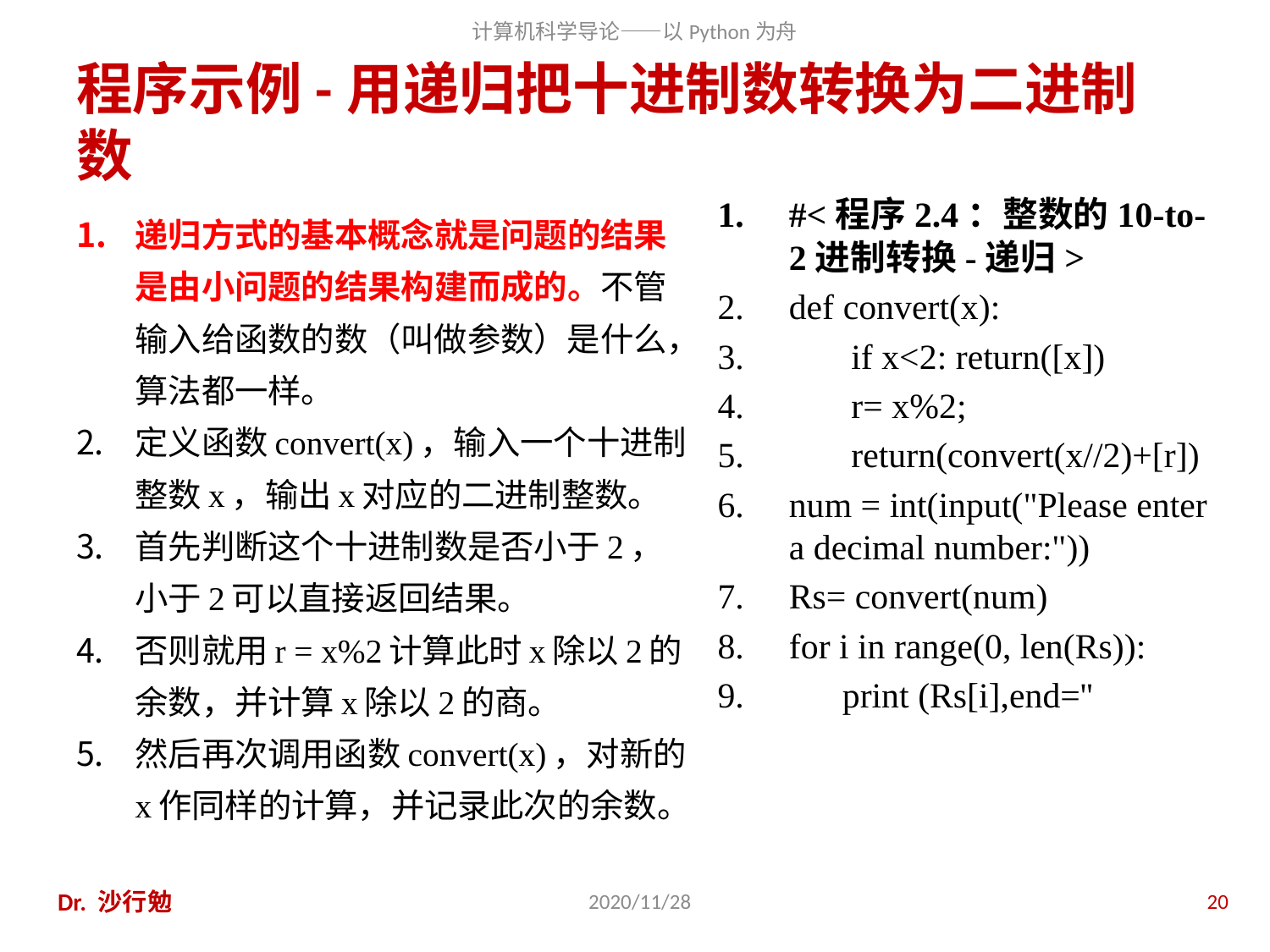

# 程序示例-用递归把十进制数转换为二进制数
#<程序2.4：整数的10-to-2进制转换-递归>
def convert(x):
       if x<2: return([x])
       r= x%2;
       return(convert(x//2)+[r])
num = int(input("Please enter a decimal number:"))
Rs= convert(num)
for i in range(0, len(Rs)):
      print (Rs[i],end=''
递归方式的基本概念就是问题的结果是由小问题的结果构建而成的。不管输入给函数的数（叫做参数）是什么，算法都一样。
定义函数convert(x)，输入一个十进制整数x，输出x对应的二进制整数。
首先判断这个十进制数是否小于2，小于2可以直接返回结果。
否则就用r = x%2计算此时x除以2的余数，并计算x除以2的商。
然后再次调用函数convert(x)，对新的x作同样的计算，并记录此次的余数。

Dr. 沙行勉
2020/11/28
20